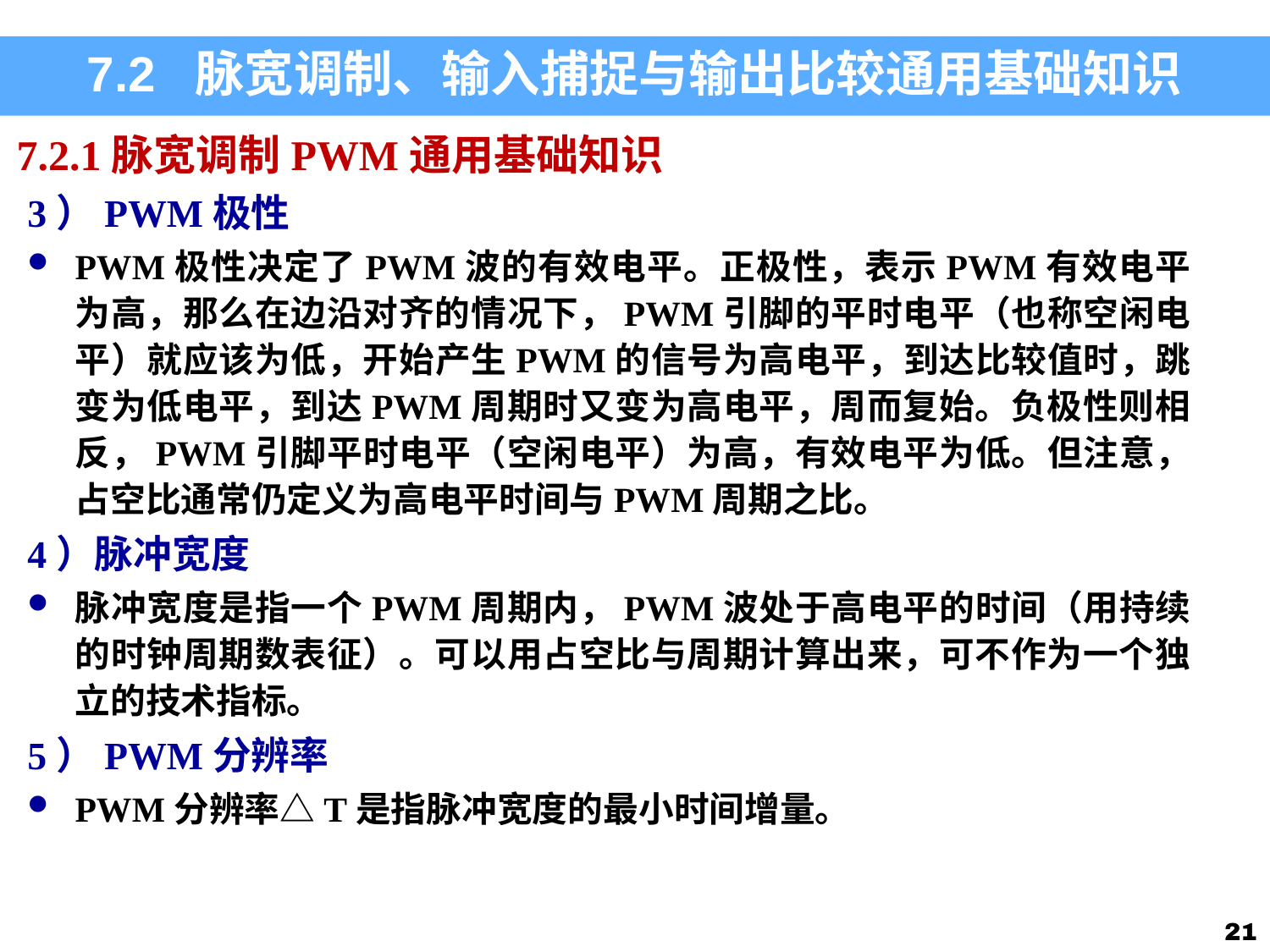

7.2  脉宽调制、输入捕捉与输出比较通用基础知识
7.2.1脉宽调制PWM通用基础知识
3）PWM极性
PWM极性决定了PWM波的有效电平。正极性，表示PWM有效电平为高，那么在边沿对齐的情况下，PWM引脚的平时电平（也称空闲电平）就应该为低，开始产生PWM的信号为高电平，到达比较值时，跳变为低电平，到达PWM周期时又变为高电平，周而复始。负极性则相反，PWM引脚平时电平（空闲电平）为高，有效电平为低。但注意，占空比通常仍定义为高电平时间与PWM周期之比。
4）脉冲宽度
脉冲宽度是指一个PWM周期内，PWM波处于高电平的时间（用持续的时钟周期数表征）。可以用占空比与周期计算出来，可不作为一个独立的技术指标。
5）PWM分辨率
PWM分辨率△T是指脉冲宽度的最小时间增量。

21